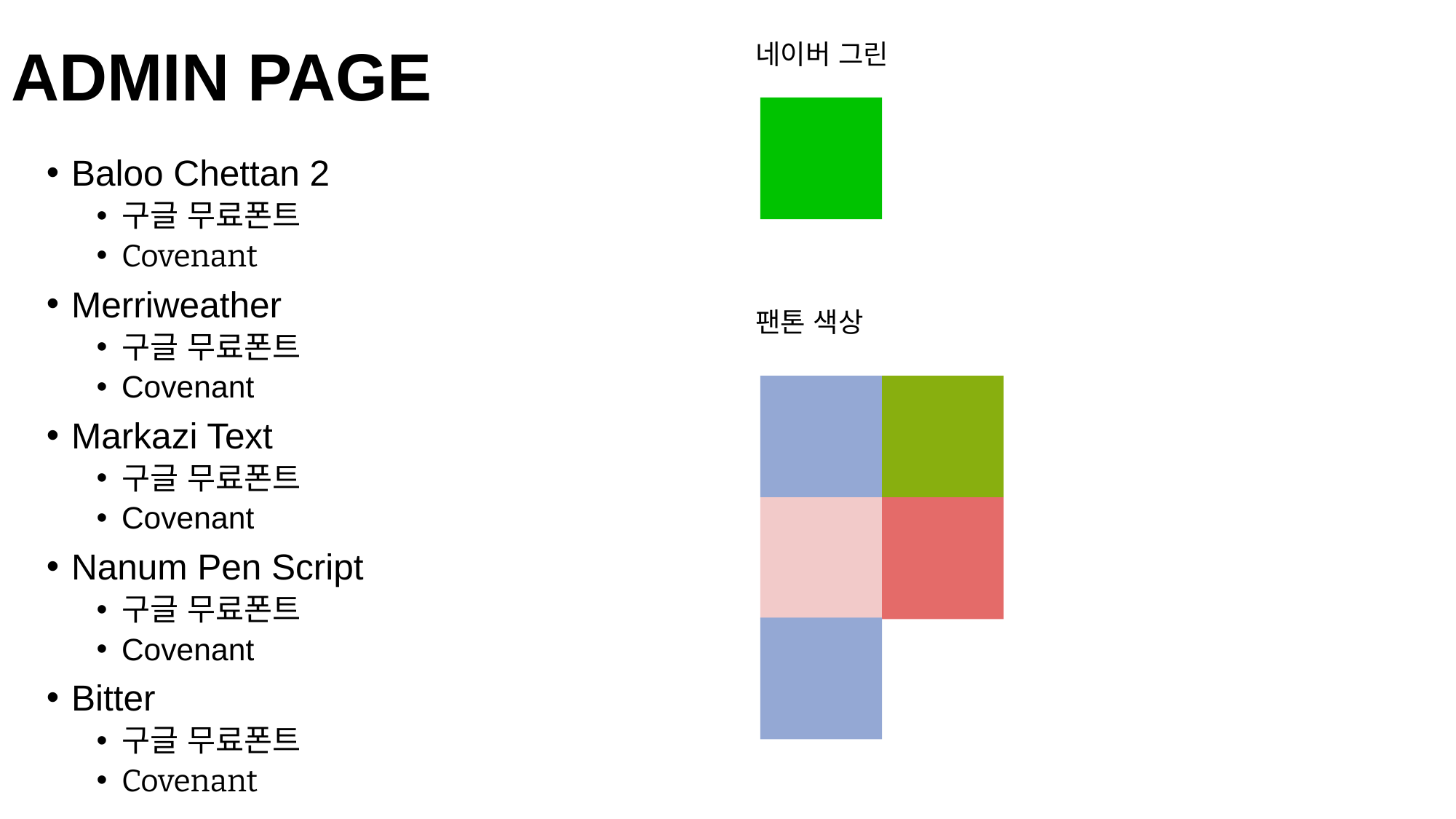

# ADMIN PAGE
네이버 그린

Baloo Chettan 2
구글 무료폰트
Covenant
Merriweather
구글 무료폰트
Covenant
Markazi Text
구글 무료폰트
Covenant
Nanum Pen Script
구글 무료폰트
Covenant
Bitter
구글 무료폰트
Covenant

팬톤 색상